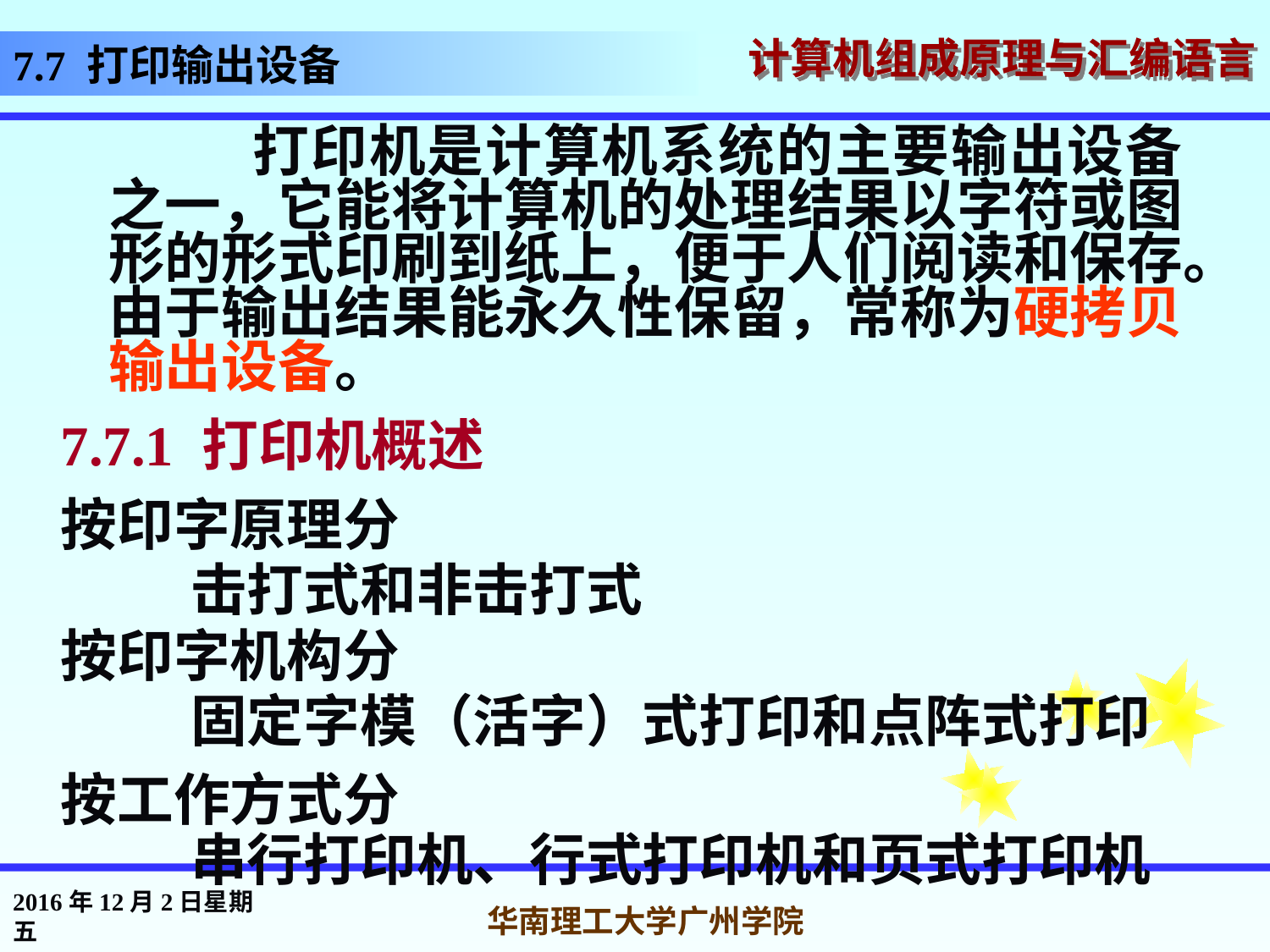

# 7.7 打印输出设备
            打印机是计算机系统的主要输出设备之一，它能将计算机的处理结果以字符或图形的形式印刷到纸上，便于人们阅读和保存。由于输出结果能永久性保留，常称为硬拷贝输出设备。
7.7.1 打印机概述
按印字原理分
         击打式和非击打式
按印字机构分
         固定字模（活字）式打印和点阵式打印
按工作方式分
         串行打印机、行式打印机和页式打印机
2016年12月2日星期五
华南理工大学广州学院